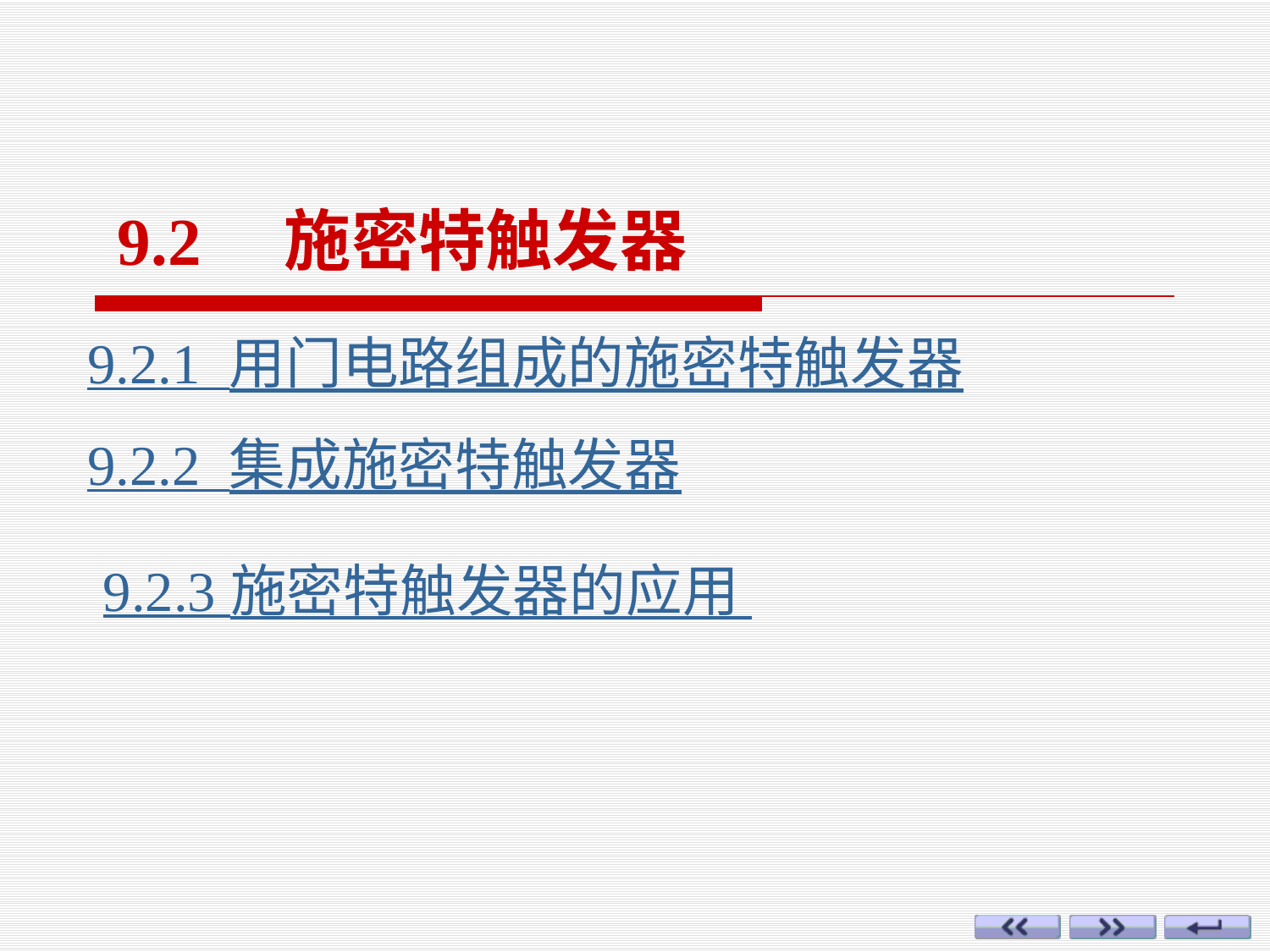

9.2    施密特触发器
9.2.1  用门电路组成的施密特触发器
9.2.2  集成施密特触发器
9.2.3 施密特触发器的应用